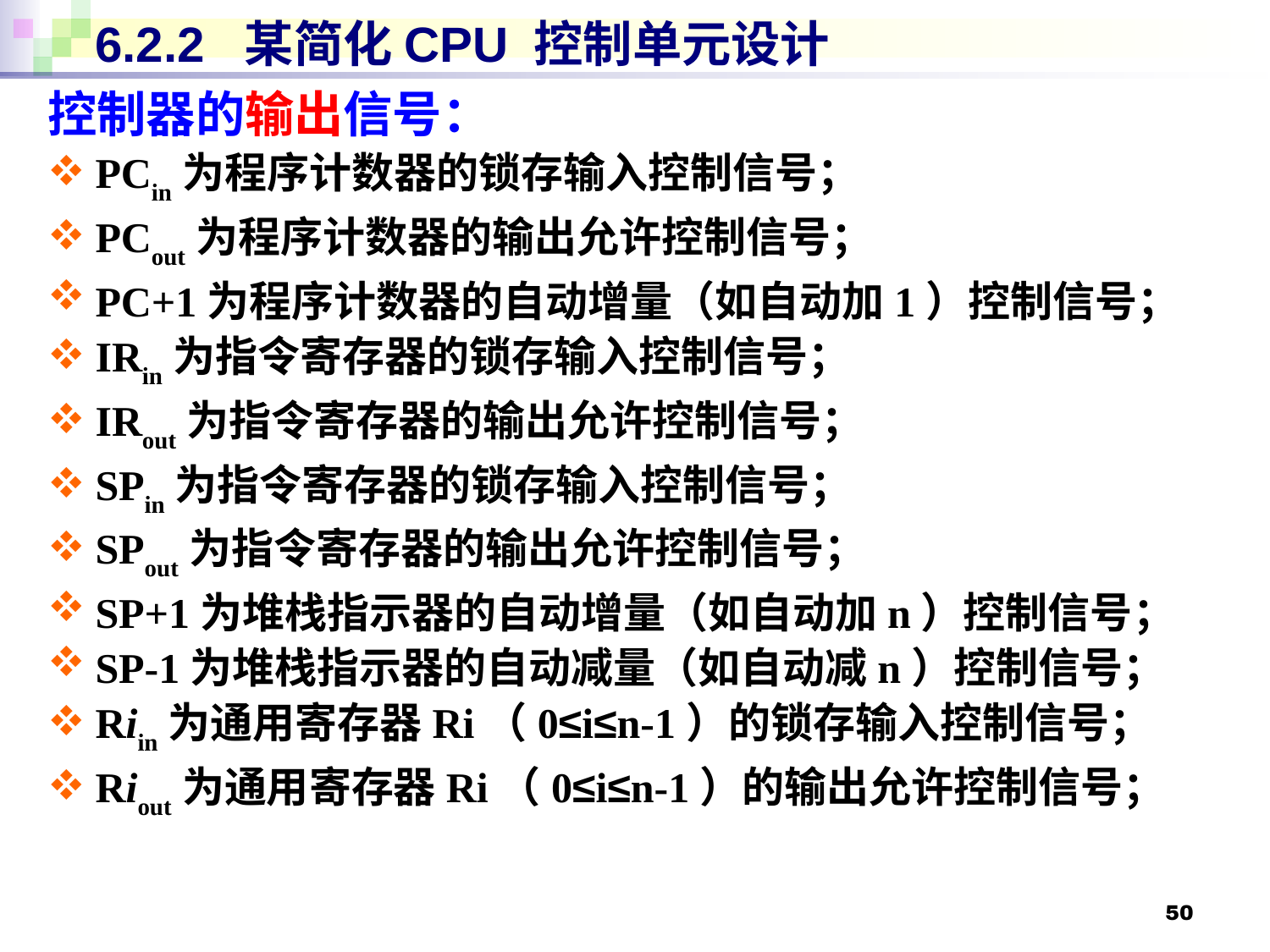

# 6.2.2  某简化CPU 控制单元设计
控制器的输出信号：
PCin为程序计数器的锁存输入控制信号；
PCout为程序计数器的输出允许控制信号；
PC+1为程序计数器的自动增量（如自动加1）控制信号；
IRin为指令寄存器的锁存输入控制信号；
IRout为指令寄存器的输出允许控制信号；
SPin为指令寄存器的锁存输入控制信号；
SPout为指令寄存器的输出允许控制信号；
SP+1为堆栈指示器的自动增量（如自动加n）控制信号；
SP-1为堆栈指示器的自动减量（如自动减n）控制信号；
Riin为通用寄存器Ri（0≤i≤n-1）的锁存输入控制信号；
Riout为通用寄存器Ri（0≤i≤n-1）的输出允许控制信号；
50